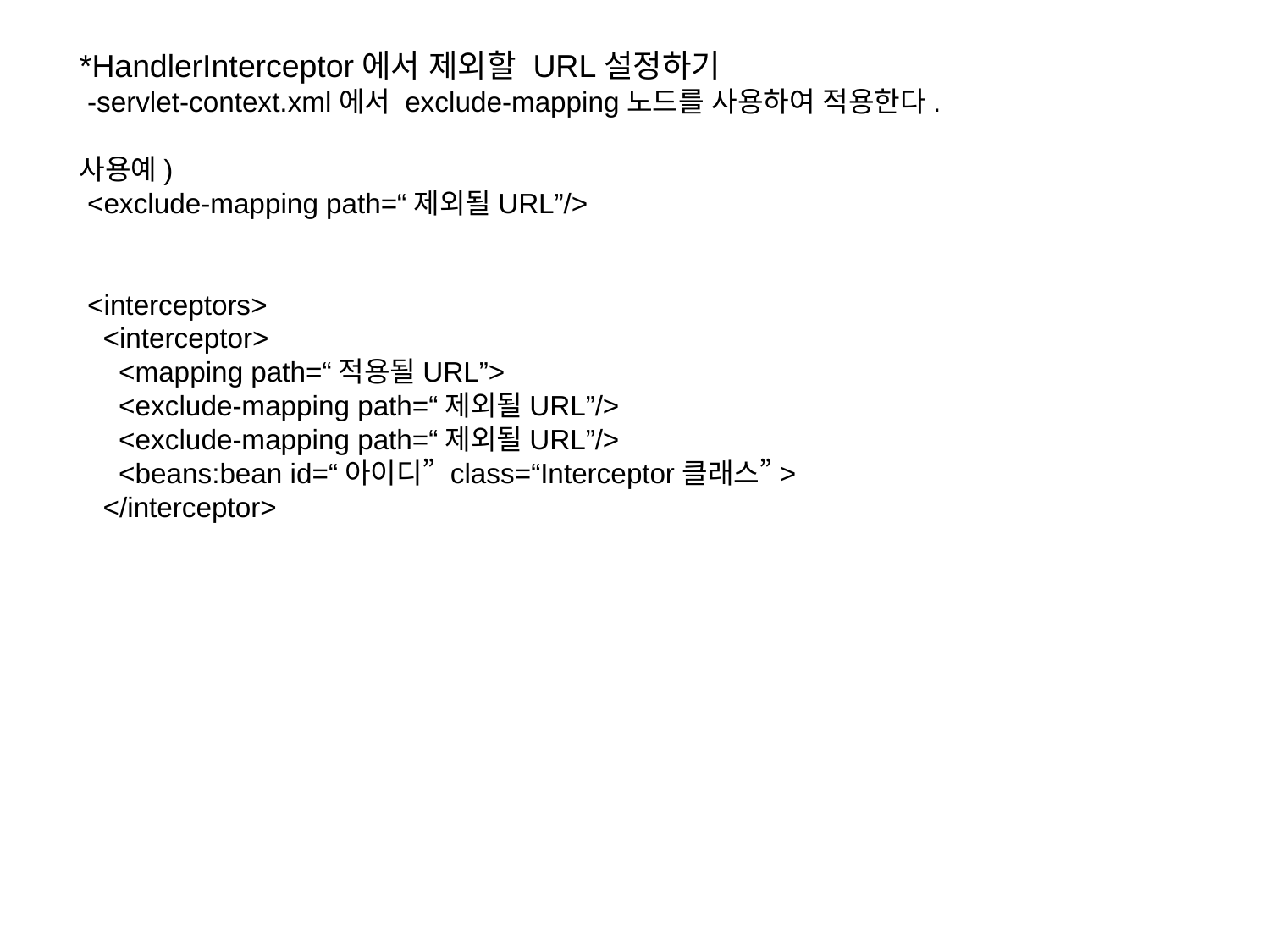

*HandlerInterceptor에서 제외할 URL설정하기
 -servlet-context.xml에서 exclude-mapping노드를 사용하여 적용한다.

사용예)
 <exclude-mapping path=“제외될URL”/>

 <interceptors>
   <interceptor>
     <mapping path=“적용될URL”>
     <exclude-mapping path=“제외될URL”/>
     <exclude-mapping path=“제외될URL”/>
     <beans:bean id=“아이디” class=“Interceptor클래스”>
   </interceptor>